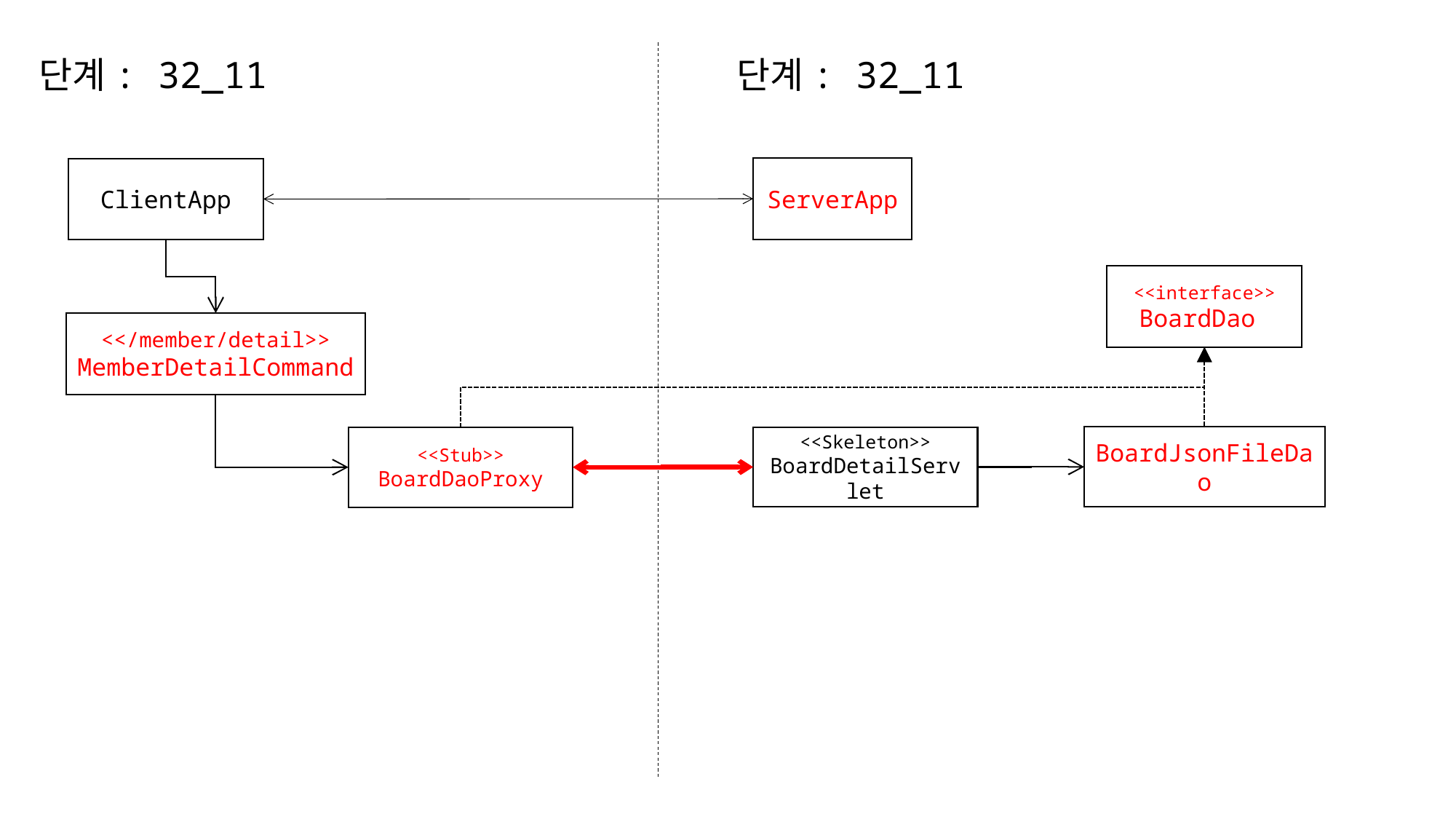

단계: 32_11
단계: 32_11
ServerApp
ClientApp
<<interface>>
BoardDao
<</member/detail>>
MemberDetailCommand
BoardJsonFileDao
<<Skeleton>>
BoardDetailServlet
<<Stub>>
BoardDaoProxy